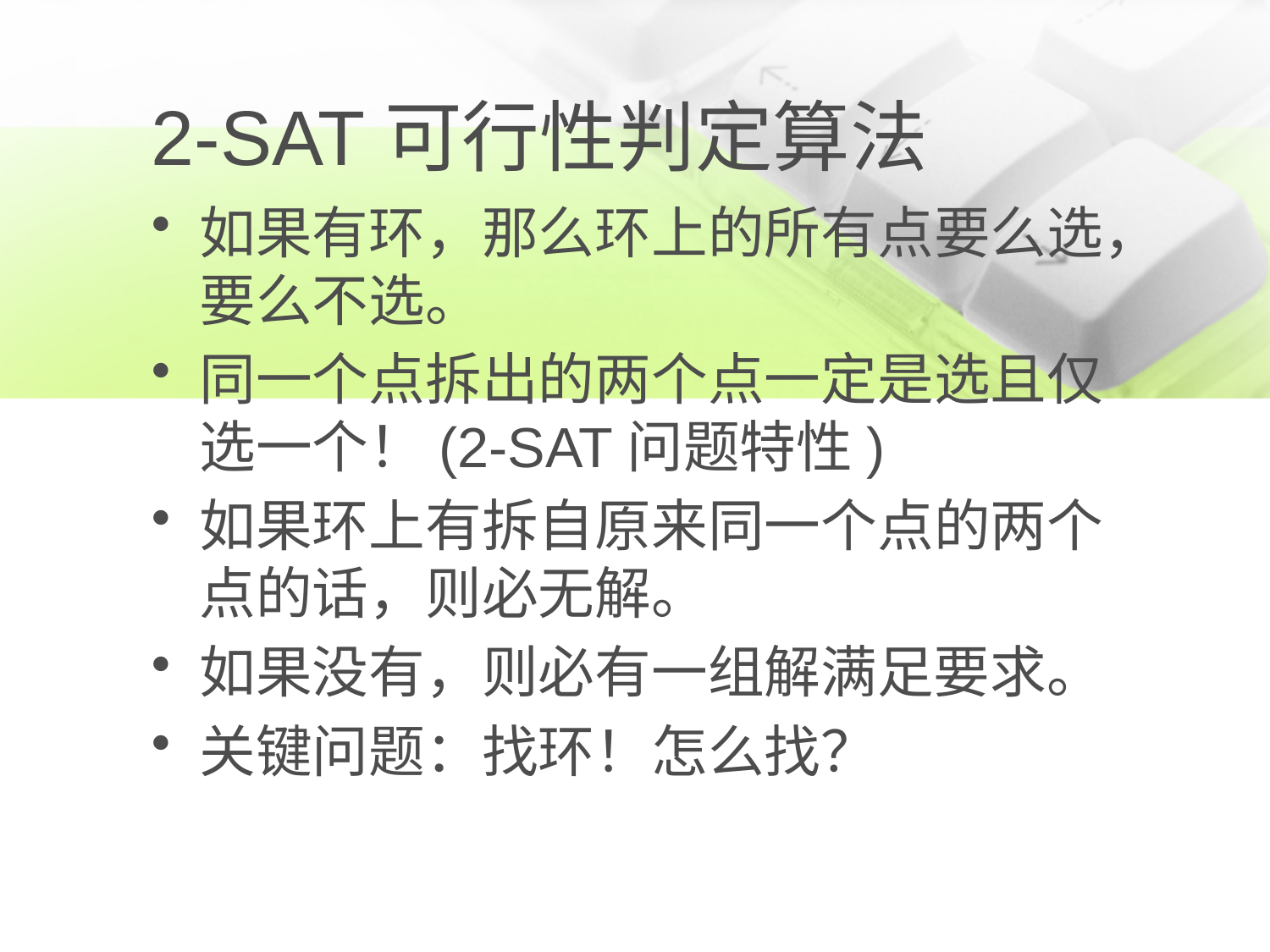

# 2-SAT可行性判定算法
如果有环，那么环上的所有点要么选，要么不选。
同一个点拆出的两个点一定是选且仅选一个！(2-SAT问题特性)
如果环上有拆自原来同一个点的两个点的话，则必无解。
如果没有，则必有一组解满足要求。
关键问题：找环！怎么找？